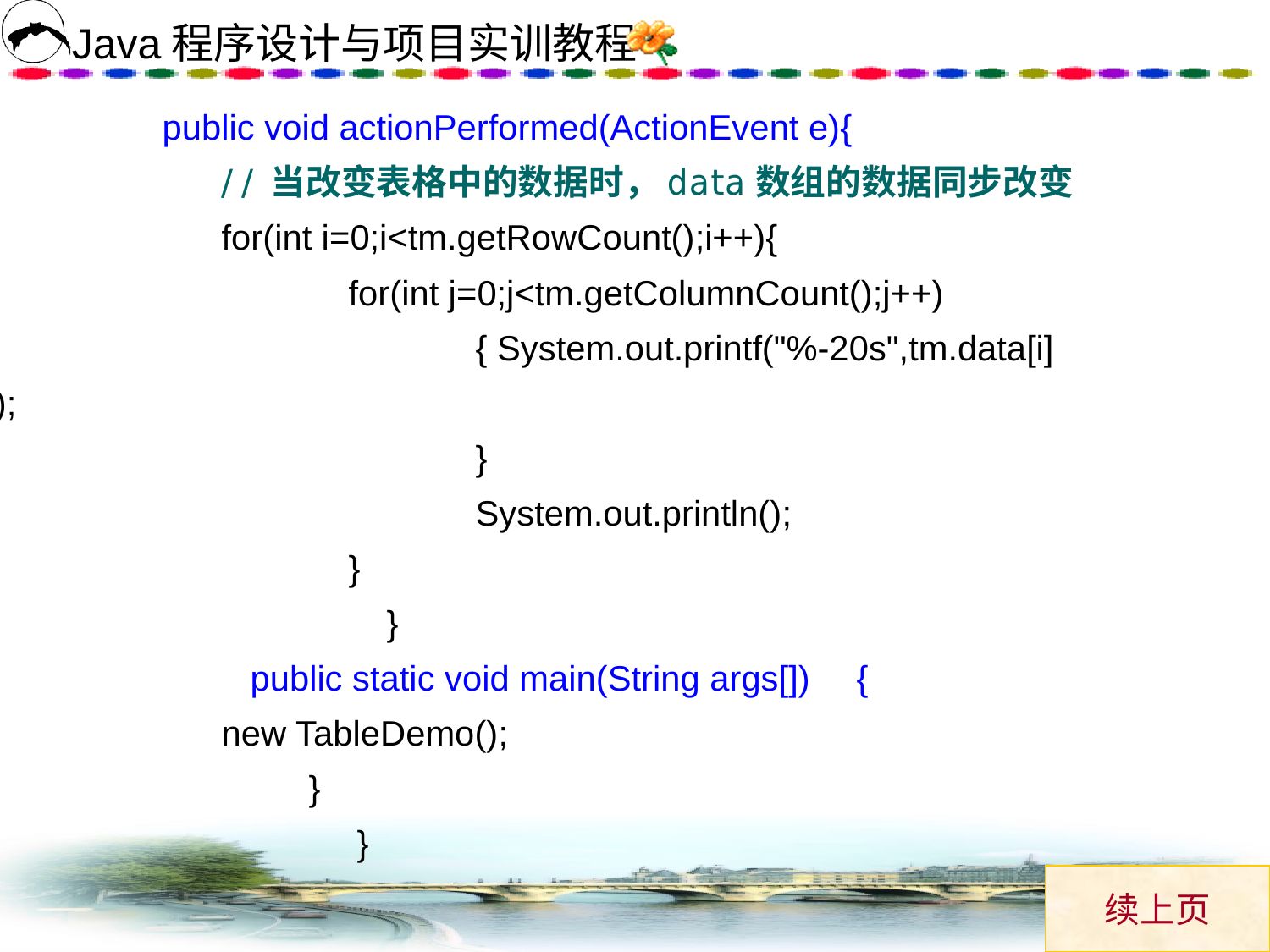

public void actionPerformed(ActionEvent e){
		//当改变表格中的数据时，data数组的数据同步改变
		for(int i=0;i<tm.getRowCount();i++){
			for(int j=0;j<tm.getColumnCount();j++)
				{ System.out.printf("%-20s",tm.data[i][j]);
				}
				System.out.println();
			}
	                              }
	                public static void main(String args[])	{
		new TableDemo();
	                      }
                                        }

续上页